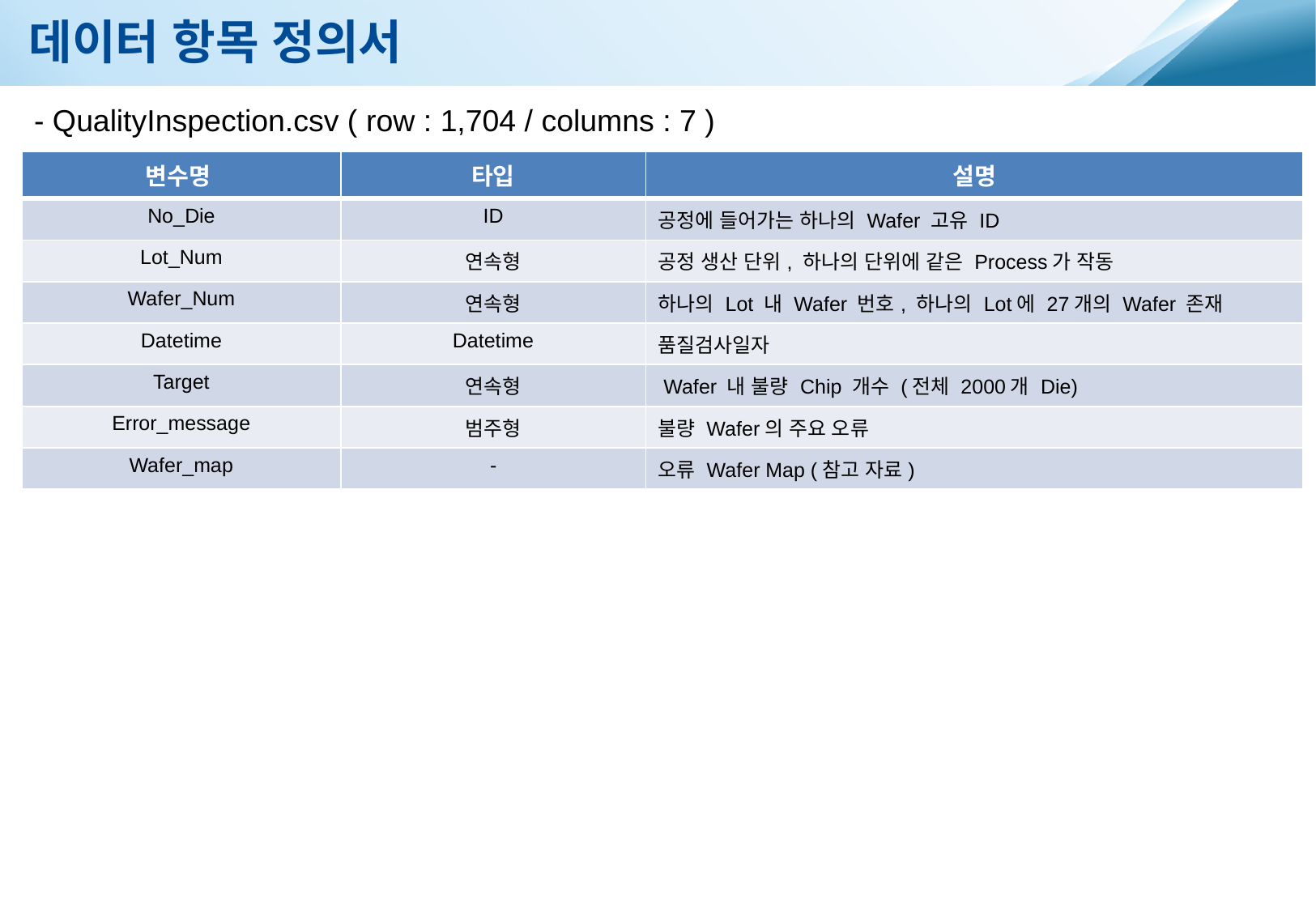

데이터 항목 정의서
- QualityInspection.csv ( row : 1,704 / columns : 7 )
| 변수명 | 타입 | 설명 |
| --- | --- | --- |
| No\_Die | ID | 공정에 들어가는 하나의 Wafer 고유 ID |
| Lot\_Num | 연속형 | 공정 생산 단위, 하나의 단위에 같은 Process가 작동 |
| Wafer\_Num | 연속형 | 하나의 Lot 내 Wafer 번호, 하나의 Lot에 27개의 Wafer 존재 |
| Datetime | Datetime | 품질검사일자 |
| Target | 연속형 | Wafer 내 불량 Chip 개수 (전체 2000개 Die) |
| Error\_message | 범주형 | 불량 Wafer의 주요 오류 |
| Wafer\_map | - | 오류 Wafer Map (참고 자료) |